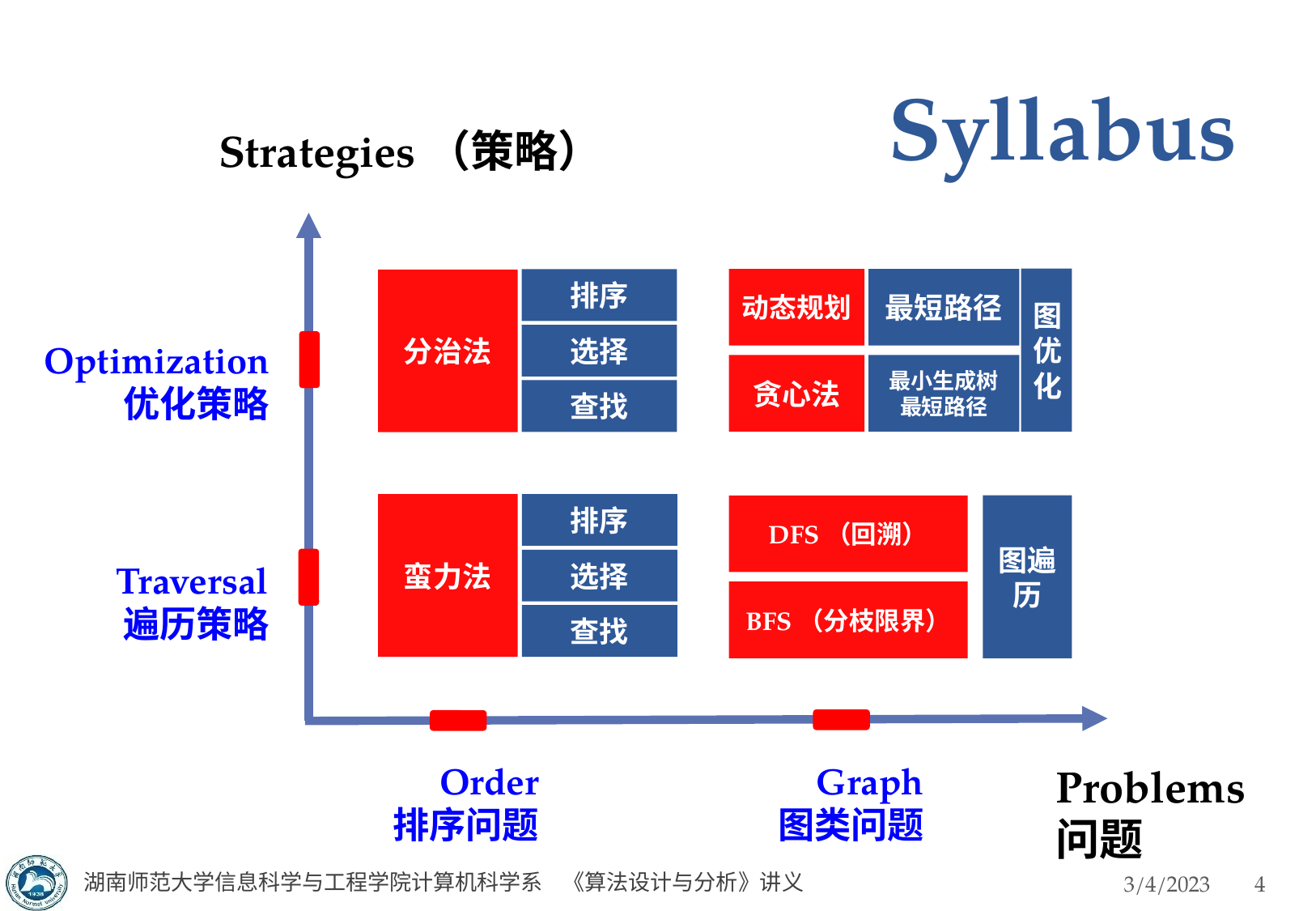

# Syllabus
Strategies（策略）
图优化
动态规划
最短路径
贪心法
最小生成树
最短路径
排序
分治法
选择
查找
Optimization
优化策略

蛮力法
排序
选择
查找
图遍历
DFS（回溯）
BFS（分枝限界）

Traversal
遍历策略

Order
排序问题
Graph
图类问题
Problems
问题
湖南师范大学信息科学与工程学院计算机科学系   《算法设计与分析》讲义
3/4/2023
4